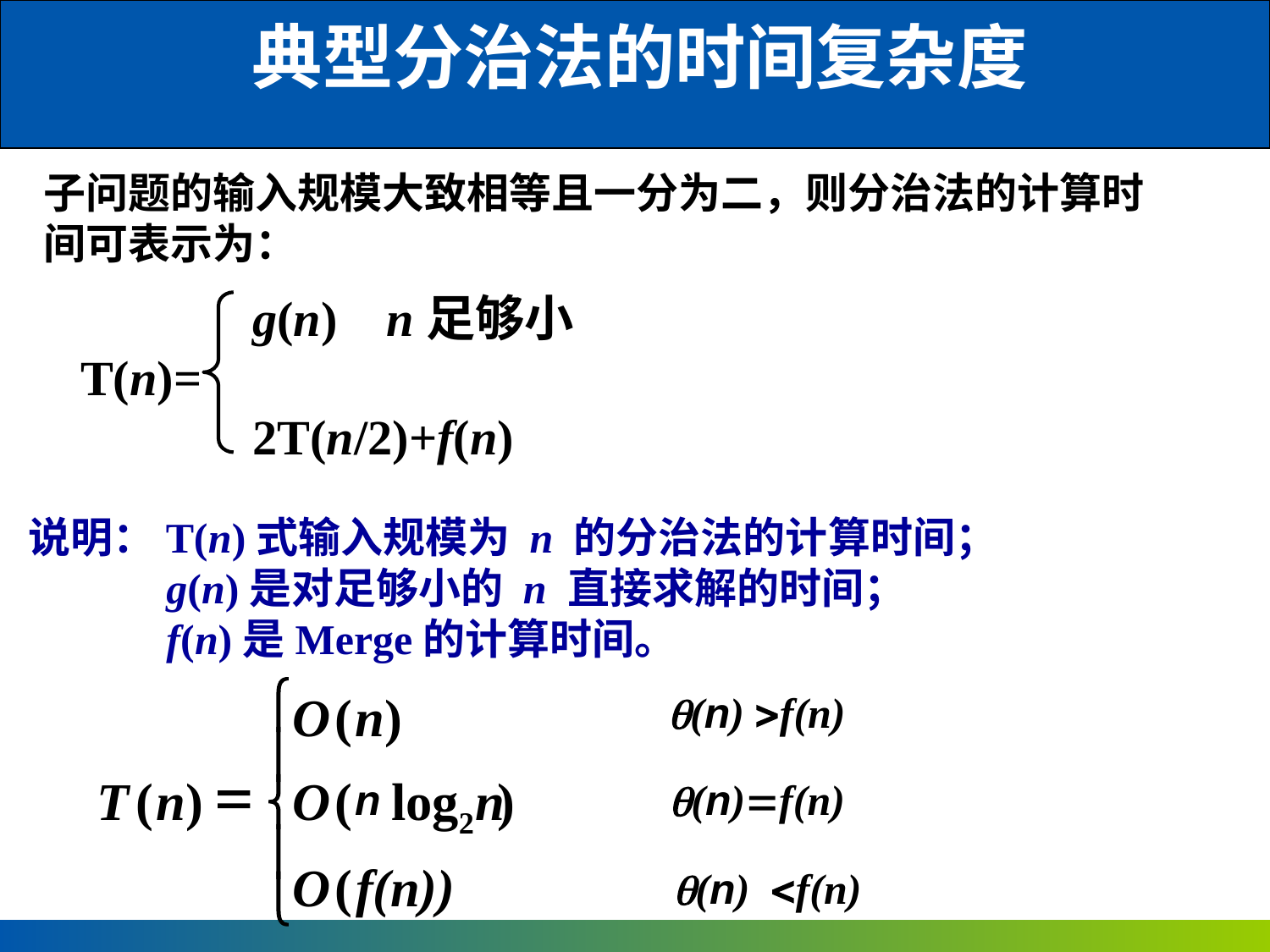

典型分治法的时间复杂度
子问题的输入规模大致相等且一分为二，则分治法的计算时间可表示为：

                 g(n)    n足够小
   T(n)=
                 2T(n/2)+f(n)

说明：T(n)式输入规模为 n 的分治法的计算时间；
             g(n)是对足够小的 n 直接求解的时间；
             f(n)是Merge的计算时间。

O
(
n
)
θ(n) >f(n)

=
T
(
n
)
O
(
log2
n
)

n
θ(n)=f(n)

O
(
f(n))
θ(n) <f(n)